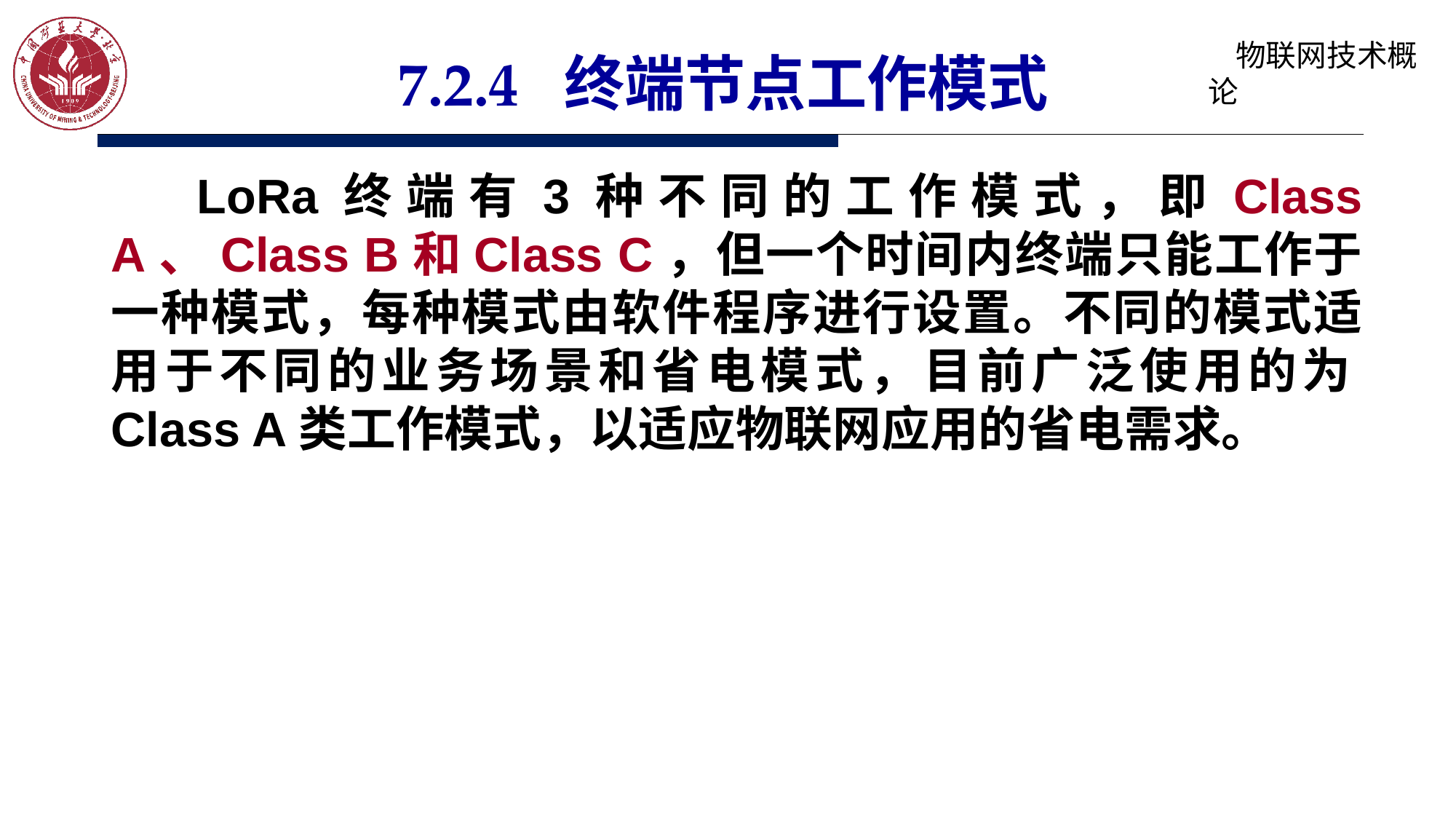

# 7.2.4  终端节点工作模式
LoRa终端有3种不同的工作模式，即Class A、Class B和Class C，但一个时间内终端只能工作于一种模式，每种模式由软件程序进行设置。不同的模式适用于不同的业务场景和省电模式，目前广泛使用的为Class A类工作模式，以适应物联网应用的省电需求。